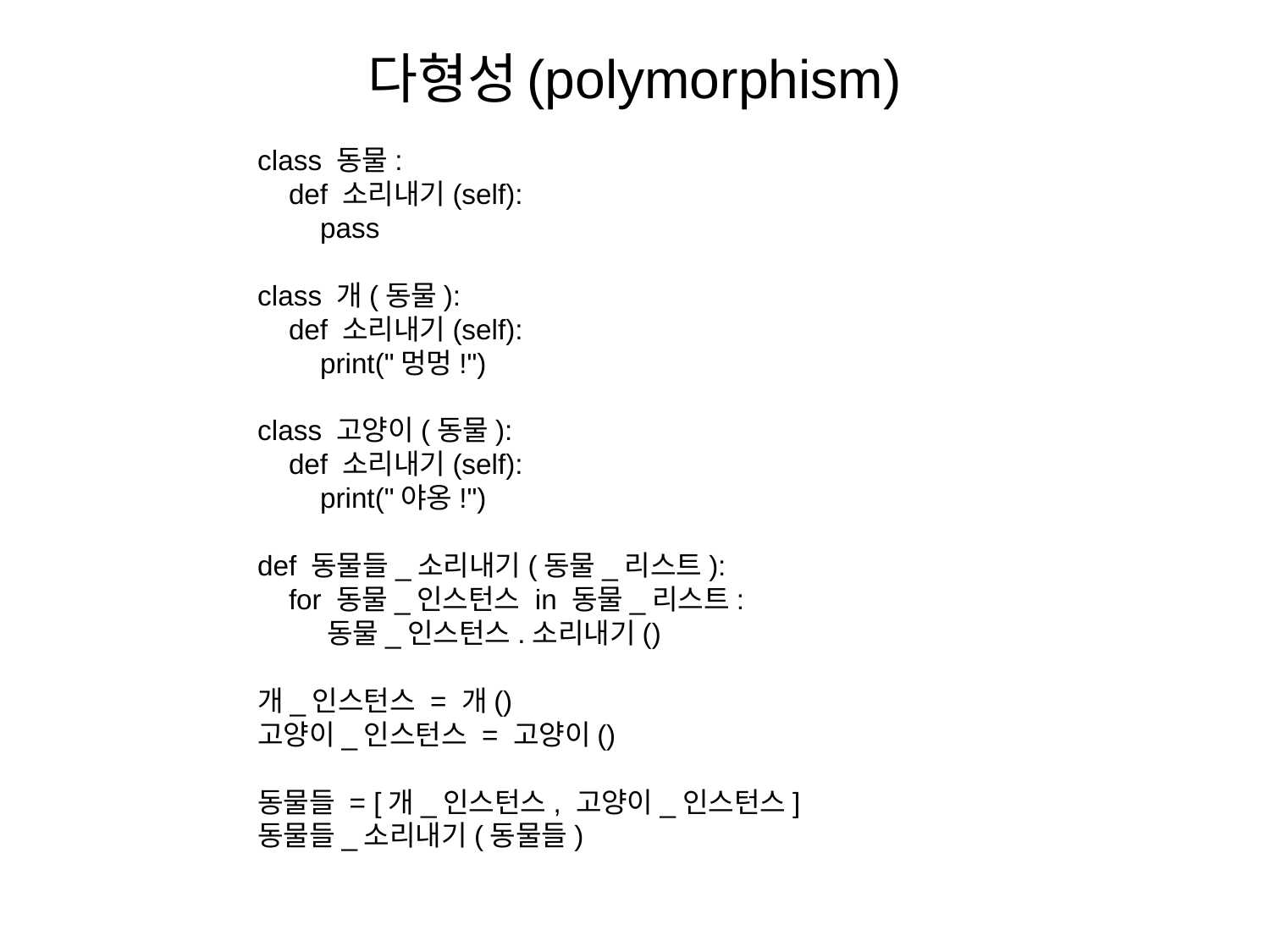

# 다형성(polymorphism)
class 동물:
    def 소리내기(self):
        pass

class 개(동물):
    def 소리내기(self):
        print("멍멍!")

class 고양이(동물):
    def 소리내기(self):
        print("야옹!")

def 동물들_소리내기(동물_리스트):
    for 동물_인스턴스 in 동물_리스트:
        동물_인스턴스.소리내기()

개_인스턴스 = 개()
고양이_인스턴스 = 고양이()

동물들 = [개_인스턴스, 고양이_인스턴스]
동물들_소리내기(동물들)